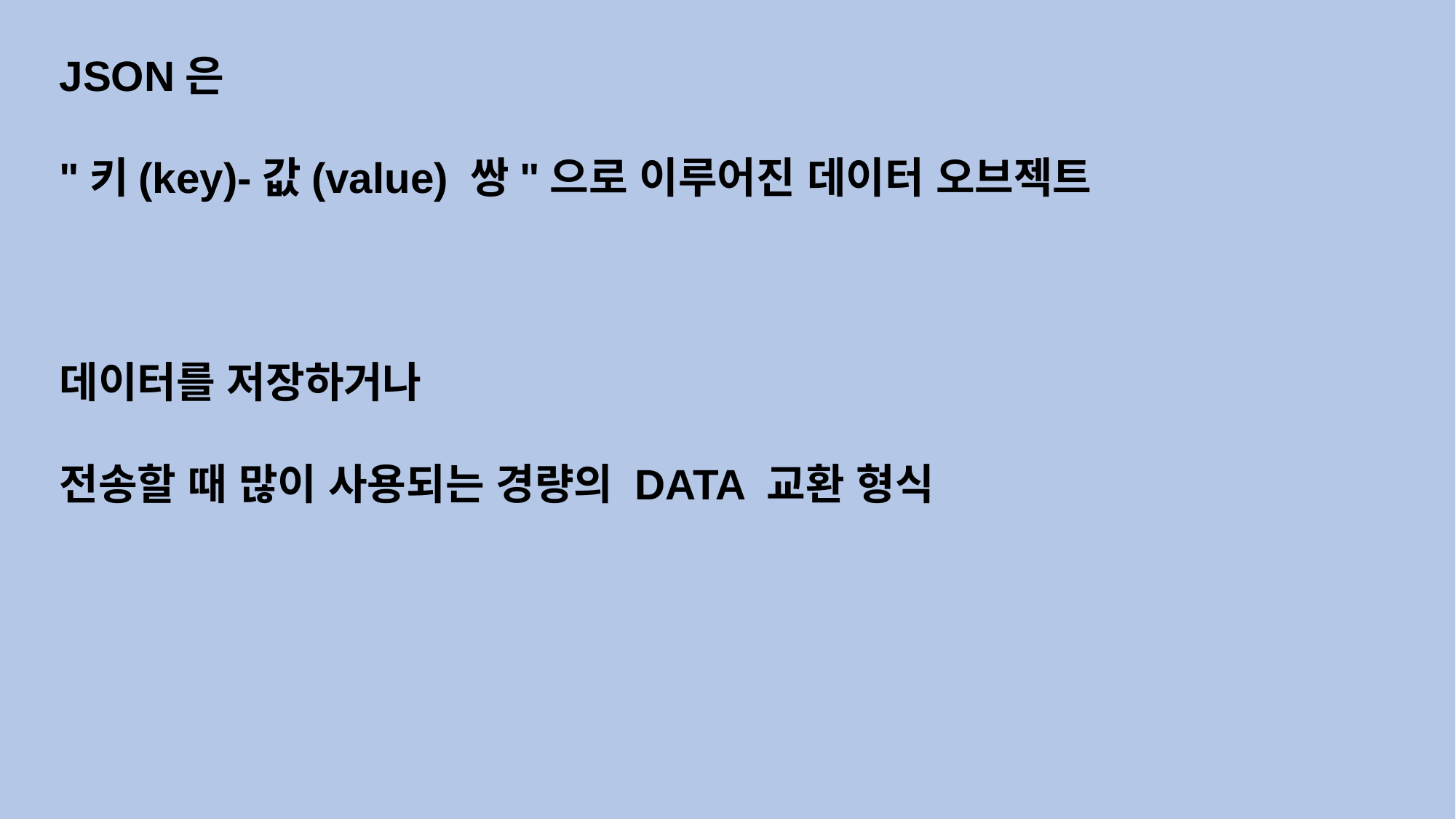

JSON은

"키(key)-값(value) 쌍"으로 이루어진 데이터 오브젝트
데이터를 저장하거나

전송할 때 많이 사용되는 경량의 DATA 교환 형식